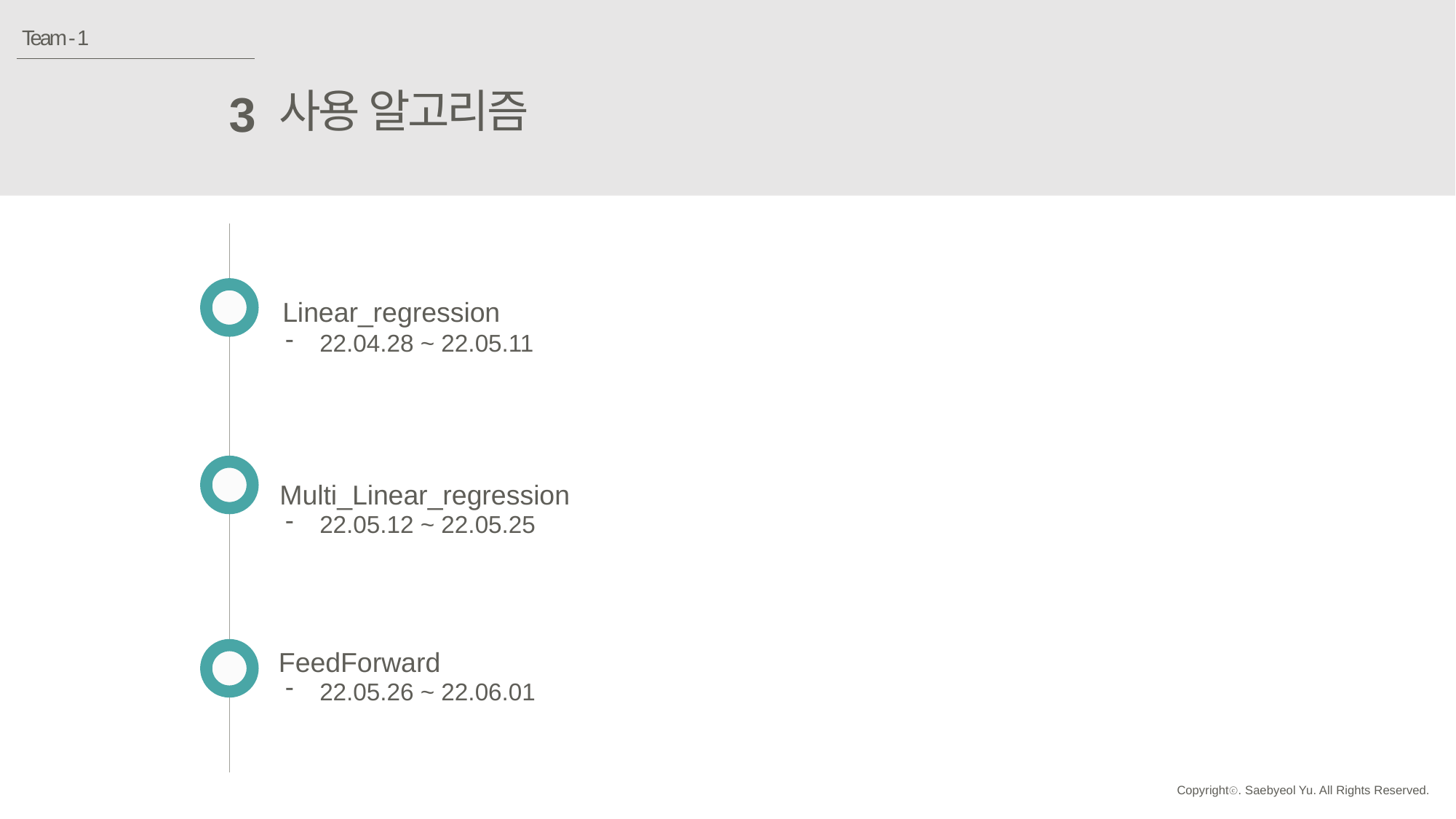

Team - 1
사용 알고리즘
3

Linear_regression
22.04.28 ~ 22.05.11
Multi_Linear_regression
22.05.12 ~ 22.05.25
FeedForward
22.05.26 ~ 22.06.01